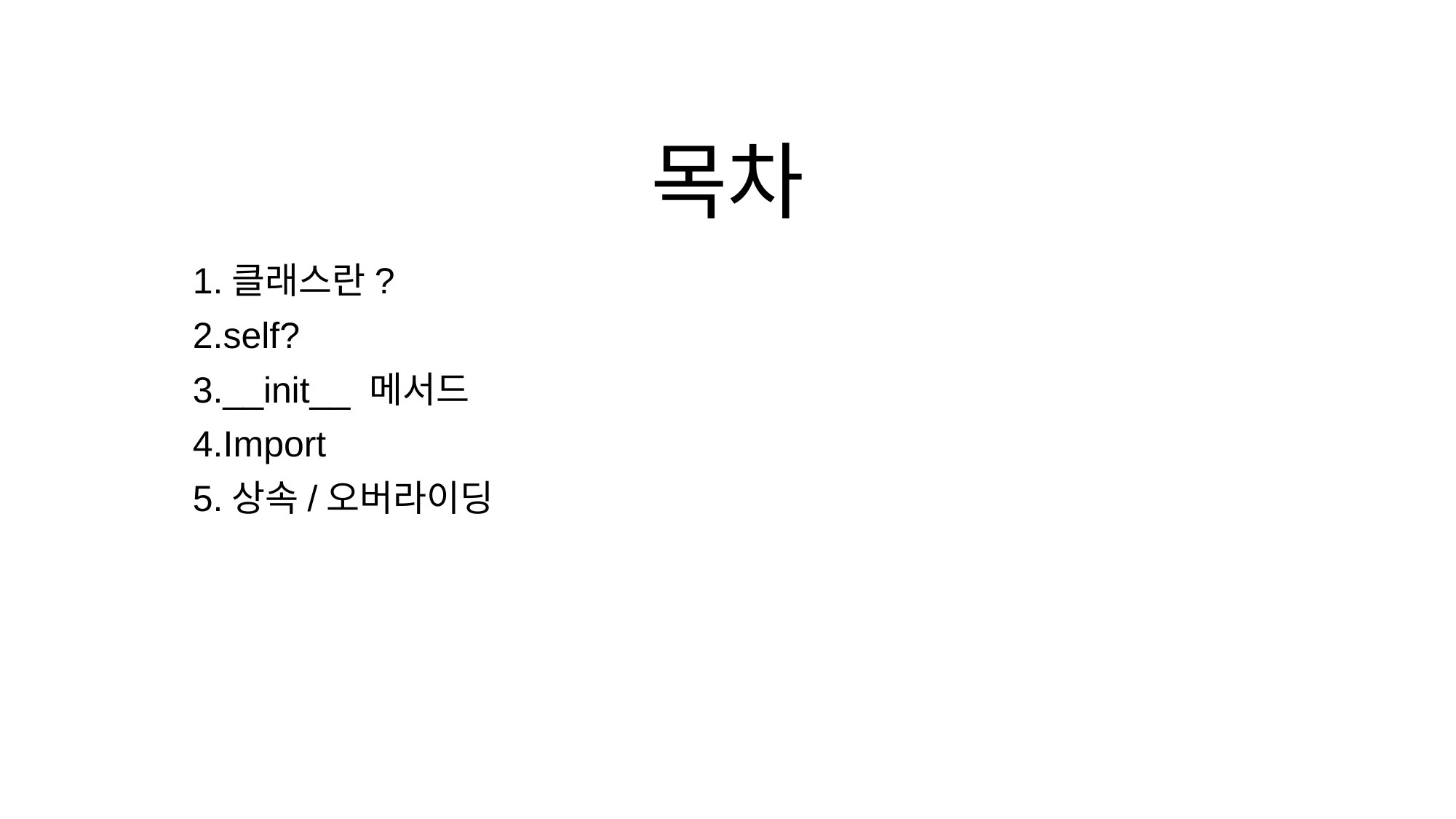

# 목차
1.클래스란?
2.self?
3.__init__ 메서드
4.Import
5.상속/오버라이딩